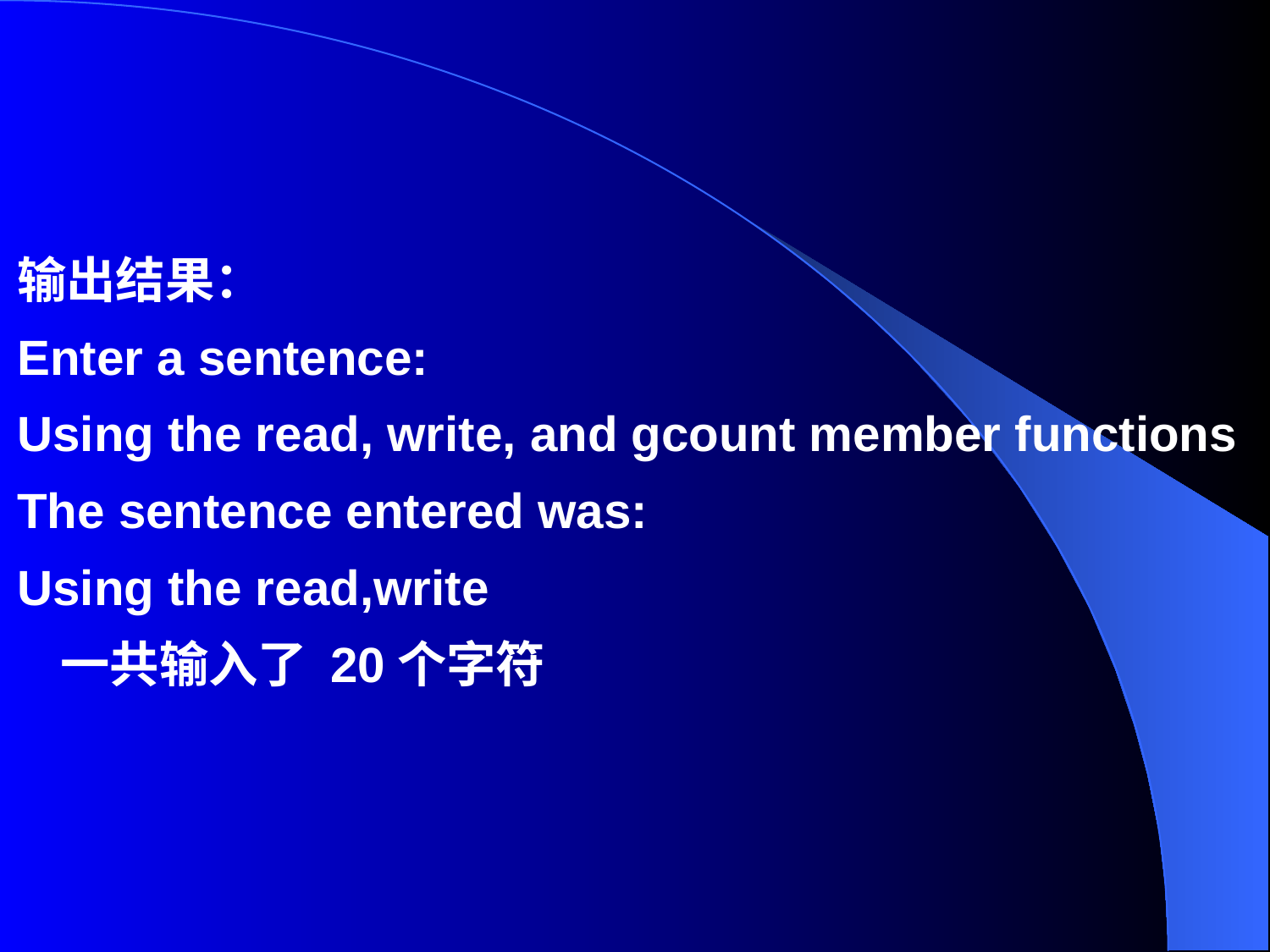

输出结果：
Enter a sentence:
Using the read, write, and gcount member functions
The sentence entered was:
Using the read,write
一共输入了 20个字符